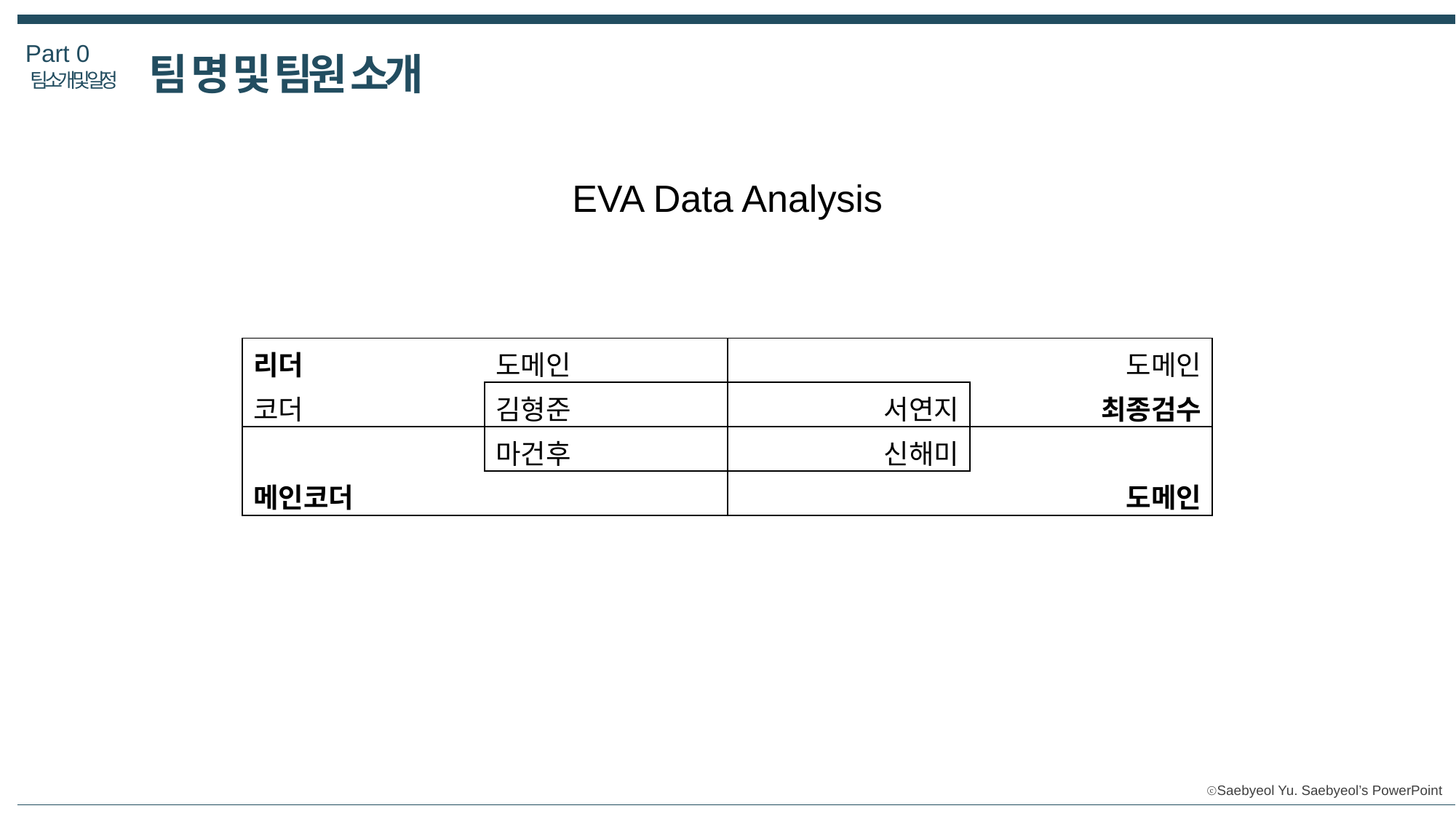

Part 0
팀 명 및 팀원 소개
팀 소개 및 일정
EVA Data Analysis
| 리더 | 도메인 |  | 도메인 |
| --- | --- | --- | --- |
| 코더 | 김형준 | 서연지 | 최종검수 |
|  | 마건후 | 신해미 |  |
| 메인코더 |  |  | 도메인 |
(3) 문제점 및 개선방안